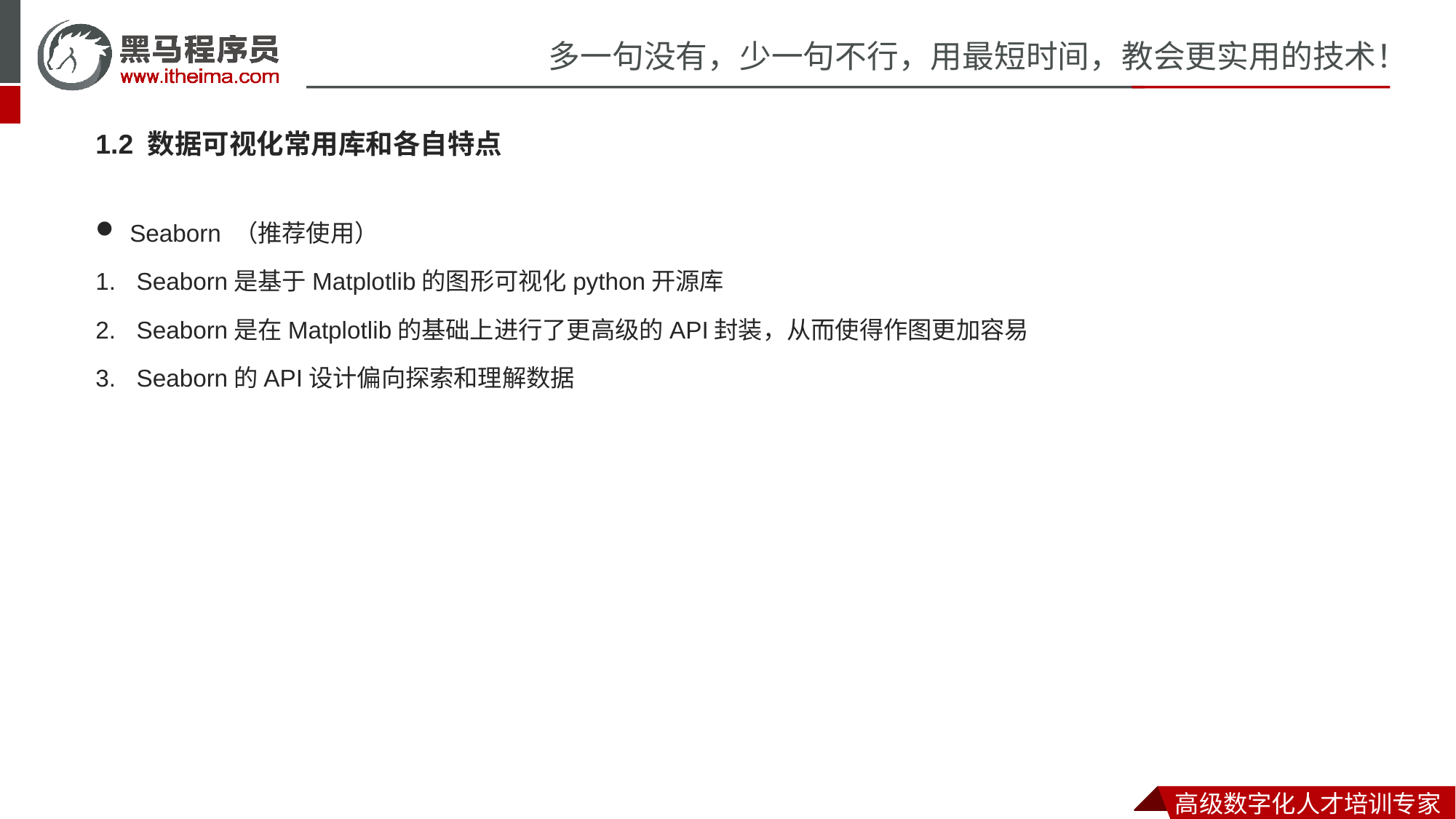

1.2 数据可视化常用库和各自特点
Seaborn （推荐使用）
Seaborn是基于Matplotlib的图形可视化python开源库
Seaborn是在Matplotlib的基础上进行了更高级的API封装，从而使得作图更加容易
Seaborn的API设计偏向探索和理解数据